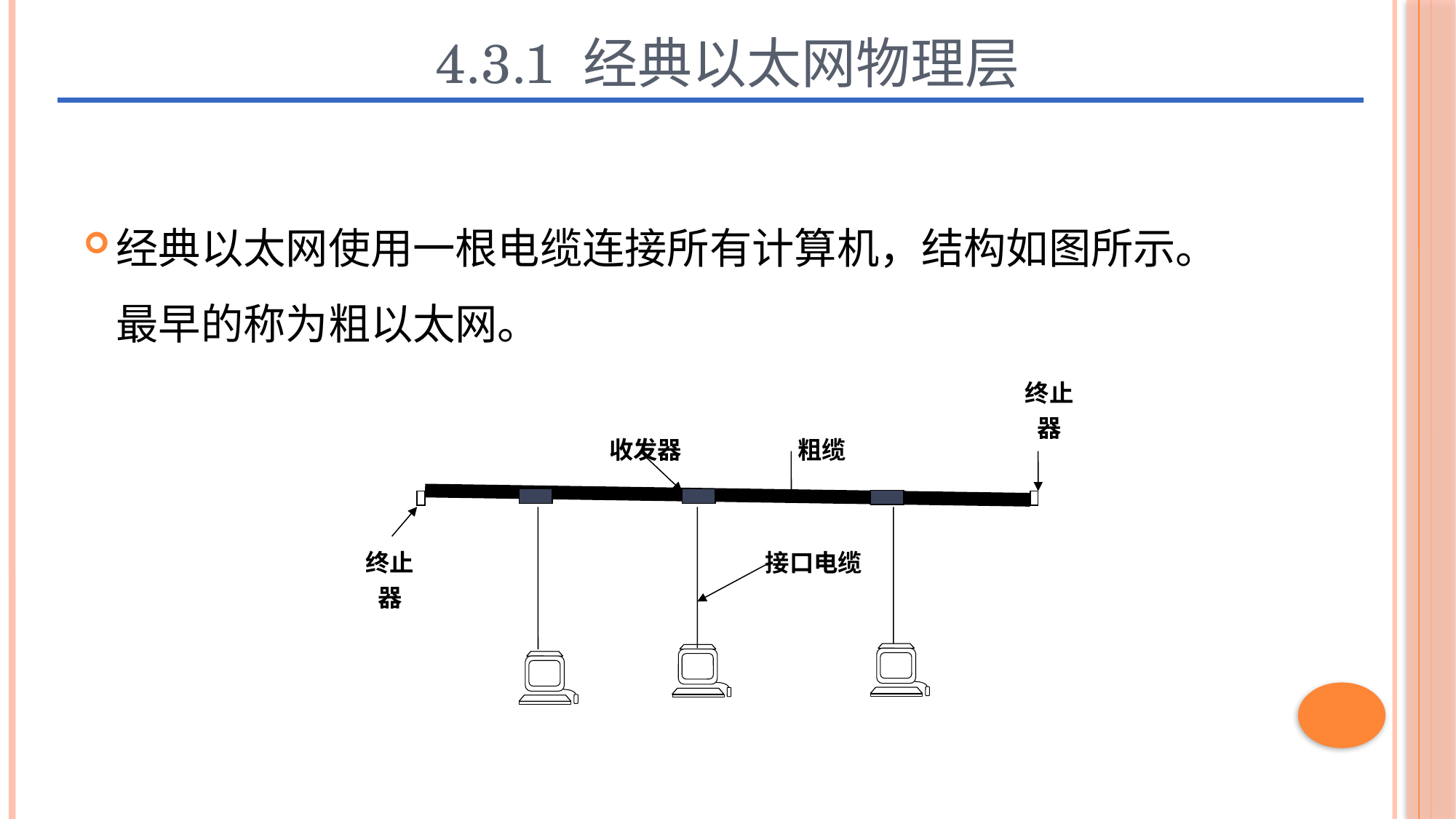

# 4.3.1 经典以太网物理层
经典以太网使用一根电缆连接所有计算机，结构如图所示。最早的称为粗以太网。
终止器
收发器
粗缆

终止器
接口电缆